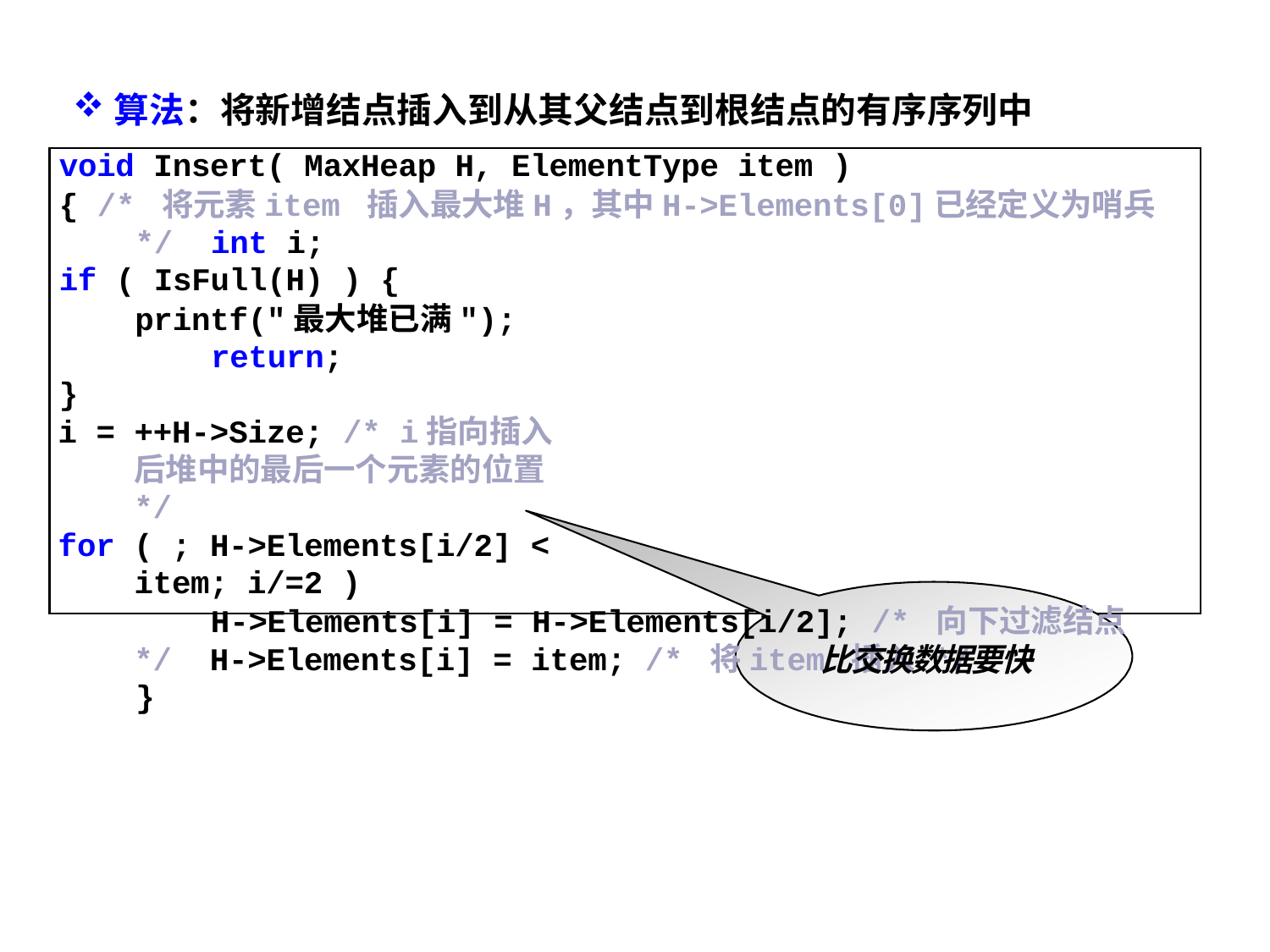

算法：将新增结点插入到从其父结点到根结点的有序序列中
void Insert( MaxHeap H, ElementType item )
{ /* 将元素item 插入最大堆H，其中H->Elements[0]已经定义为哨兵 */  int i;
if ( IsFull(H) ) {
printf("最大堆已满");  return;
}
i = ++H->Size; /* i指向插入后堆中的最后一个元素的位置 */
for ( ; H->Elements[i/2] < item; i/=2 )
H->Elements[i] = H->Elements[i/2]; /* 向下过滤结点 */  H->Elements[i] = item; /* 将item 插入 */
}

比交换数据要快